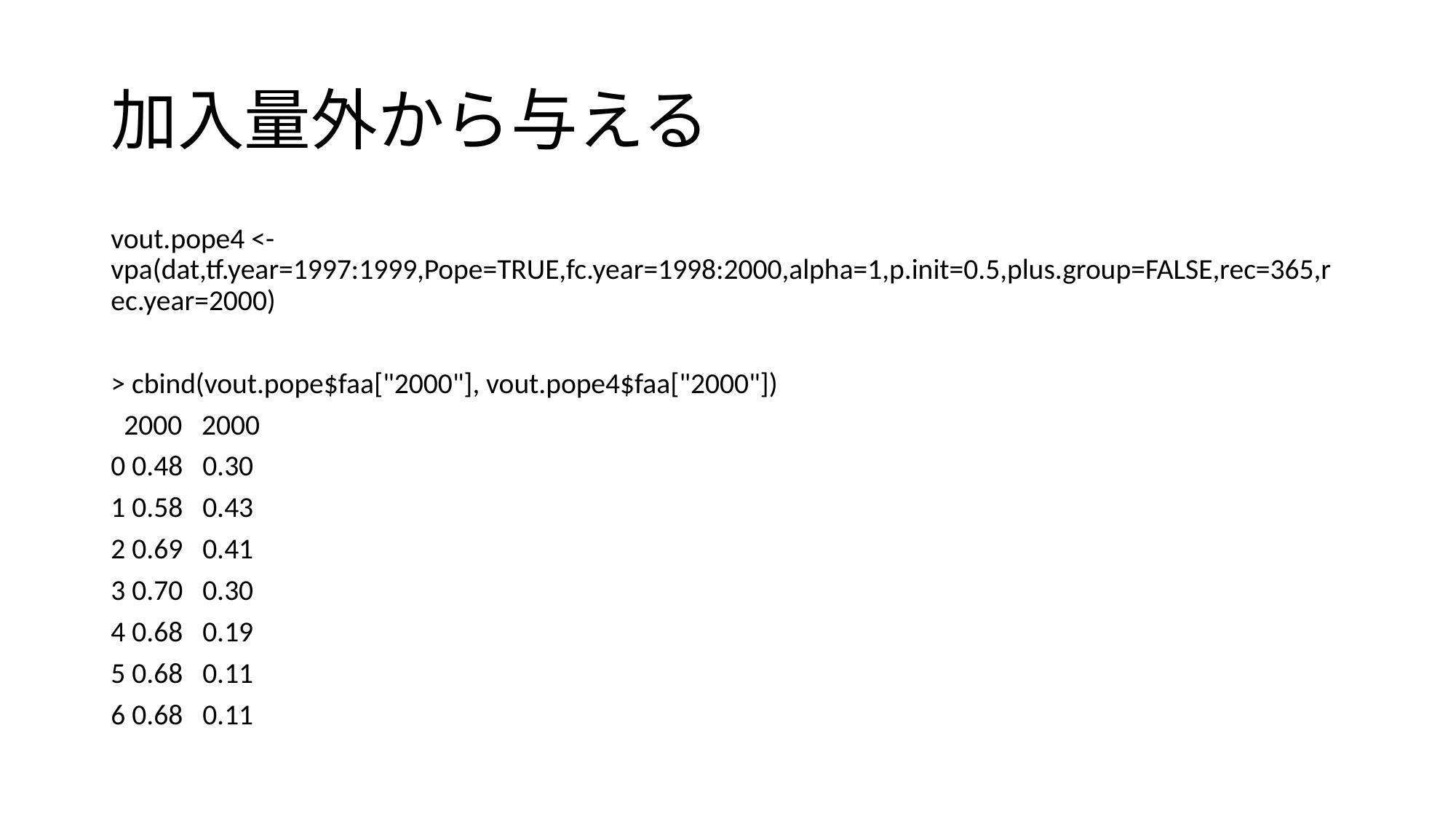

# 加入量外から与える
vout.pope4 <- vpa(dat,tf.year=1997:1999,Pope=TRUE,fc.year=1998:2000,alpha=1,p.init=0.5,plus.group=FALSE,rec=365,rec.year=2000)

> cbind(vout.pope$faa["2000"], vout.pope4$faa["2000"])
  2000   2000
0 0.48   0.30
1 0.58   0.43
2 0.69   0.41
3 0.70   0.30
4 0.68   0.19
5 0.68   0.11
6 0.68   0.11